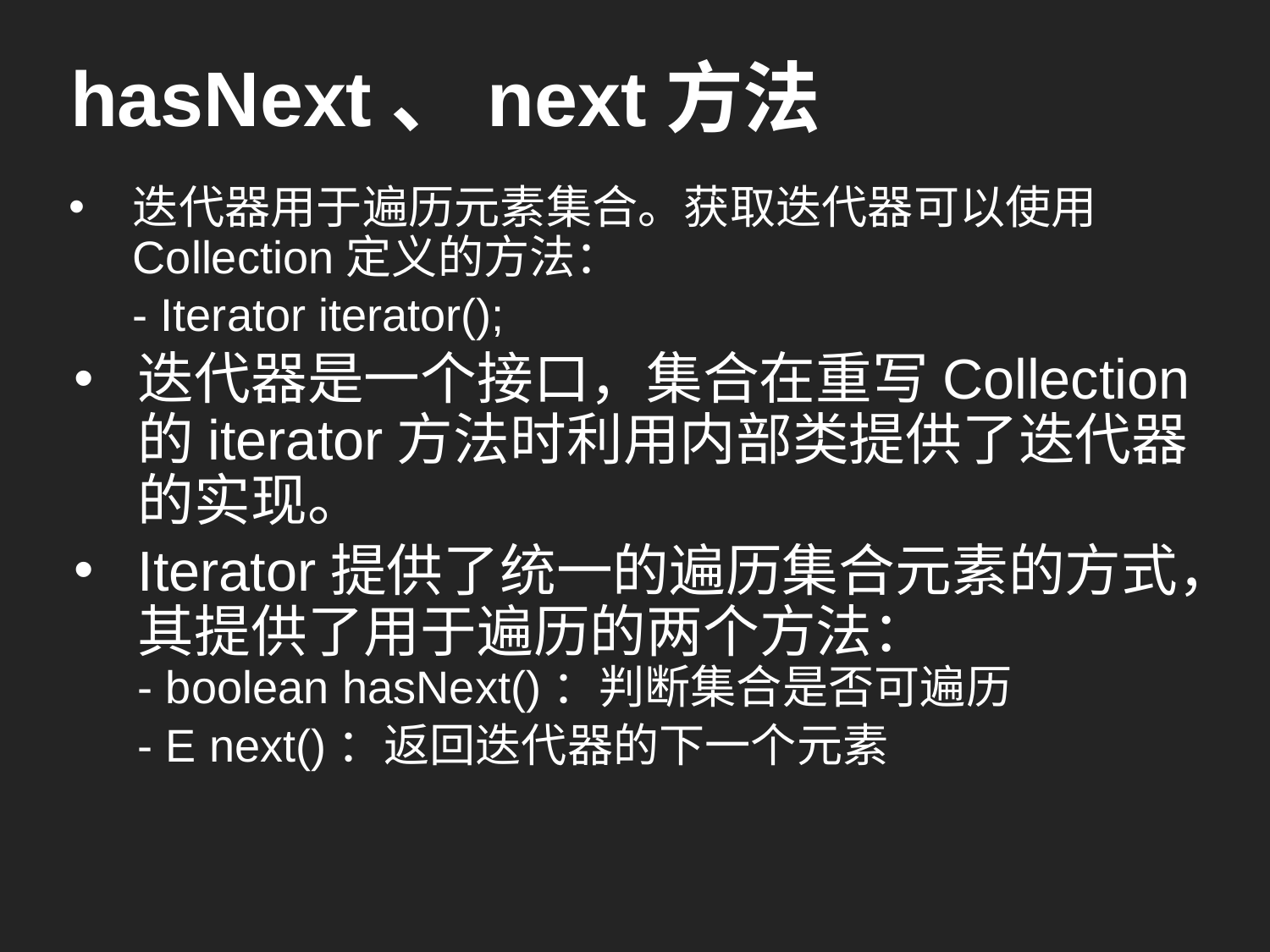

# hasNext、next方法
迭代器用于遍历元素集合。获取迭代器可以使用Collection定义的方法：
- Iterator iterator();
迭代器是一个接口，集合在重写Collection的iterator方法时利用内部类提供了迭代器的实现。
Iterator提供了统一的遍历集合元素的方式，其提供了用于遍历的两个方法：
- boolean hasNext()：判断集合是否可遍历
- E next()：返回迭代器的下一个元素